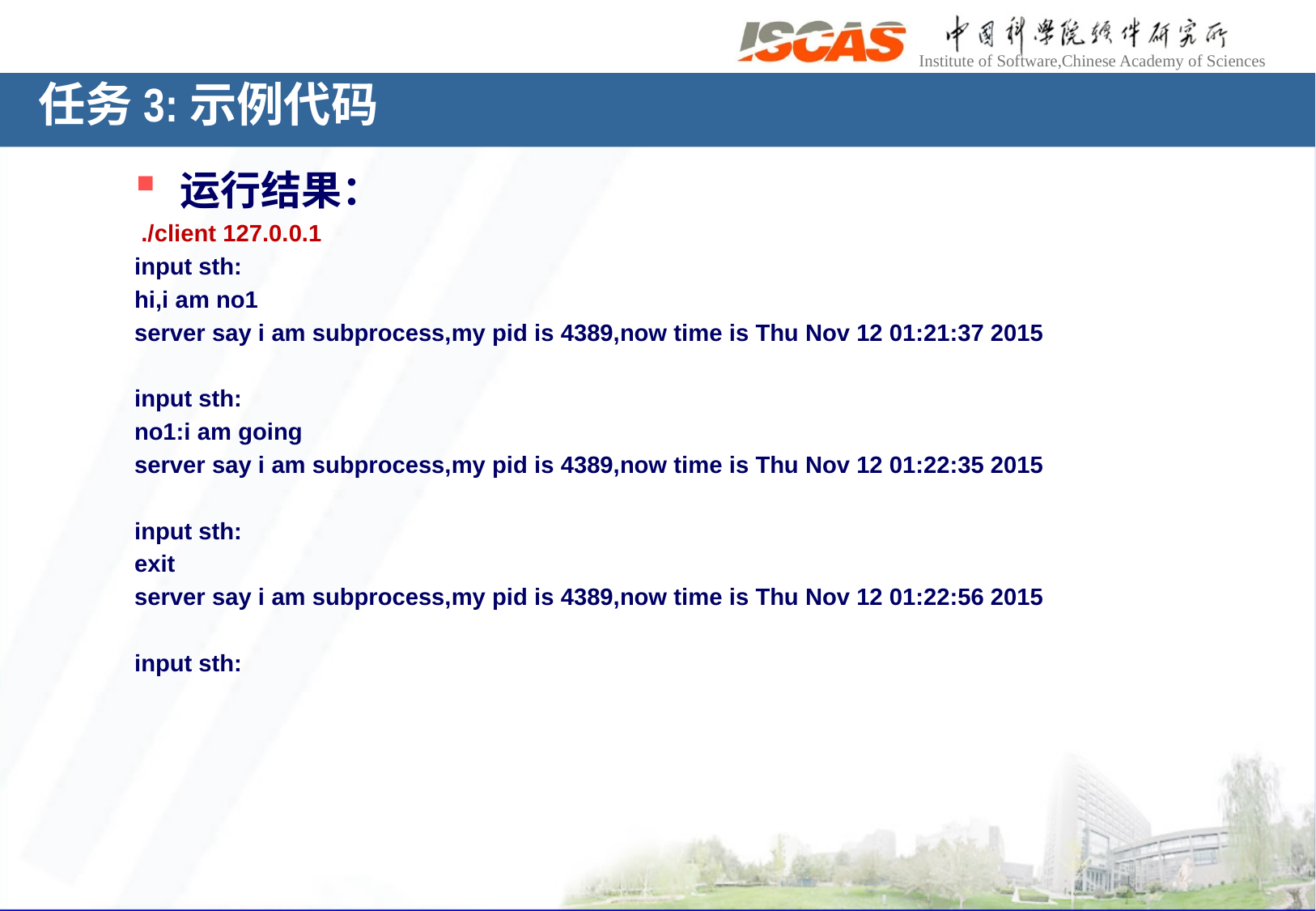

任务3:示例代码
运行结果：
 ./client 127.0.0.1
input sth:
hi,i am no1
server say i am subprocess,my pid is 4389,now time is Thu Nov 12 01:21:37 2015

input sth:
no1:i am going
server say i am subprocess,my pid is 4389,now time is Thu Nov 12 01:22:35 2015

input sth:
exit
server say i am subprocess,my pid is 4389,now time is Thu Nov 12 01:22:56 2015

input sth: